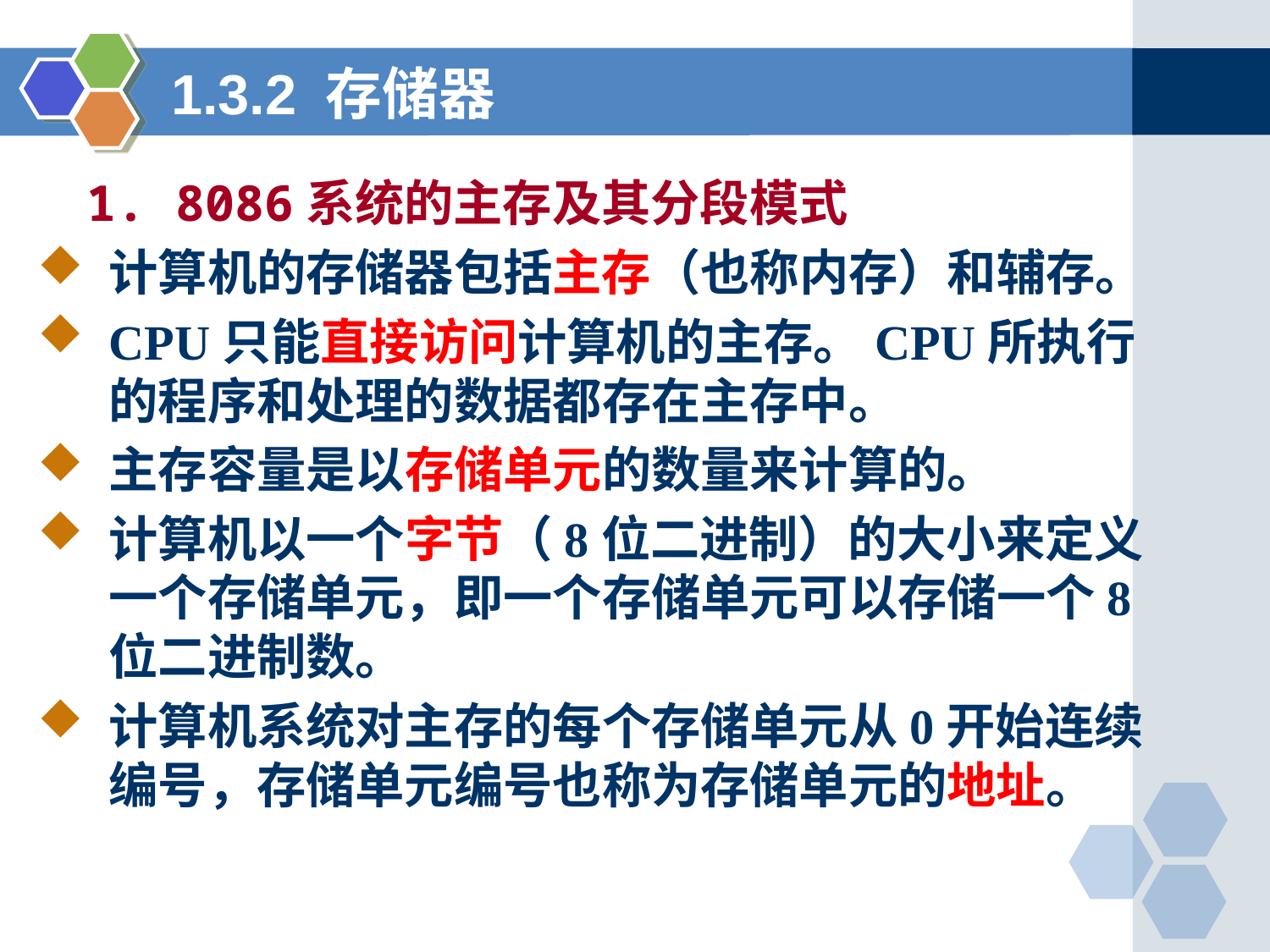

# 1.3.2 存储器
    1. 8086系统的主存及其分段模式
计算机的存储器包括主存（也称内存）和辅存。
CPU只能直接访问计算机的主存。CPU所执行的程序和处理的数据都存在主存中。
主存容量是以存储单元的数量来计算的。
计算机以一个字节（8位二进制）的大小来定义一个存储单元，即一个存储单元可以存储一个8位二进制数。
计算机系统对主存的每个存储单元从0开始连续编号，存储单元编号也称为存储单元的地址。